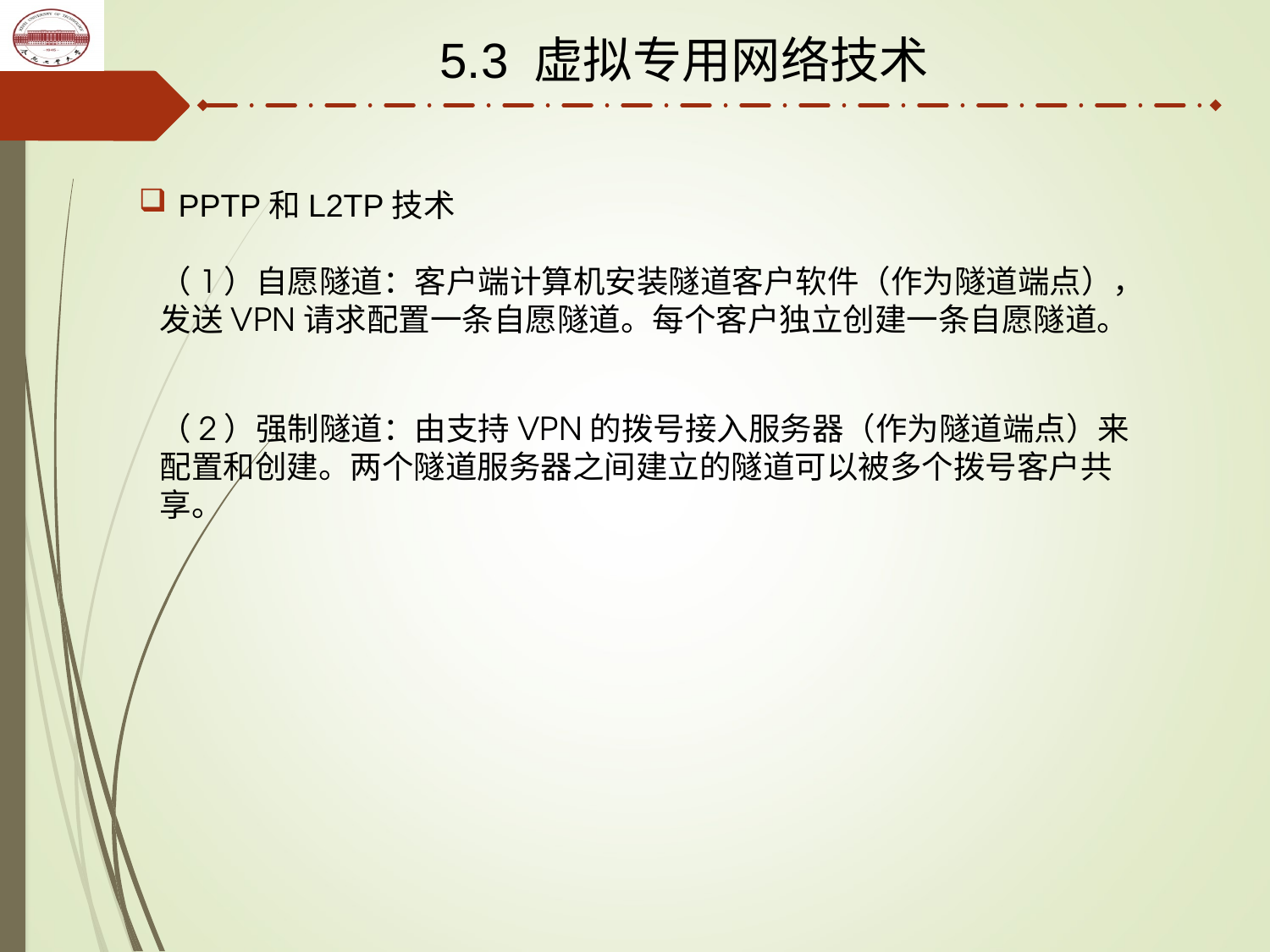

5.3 虚拟专用网络技术
PPTP和L2TP技术
（1）自愿隧道：客户端计算机安装隧道客户软件（作为隧道端点），发送VPN请求配置一条自愿隧道。每个客户独立创建一条自愿隧道。
（2）强制隧道：由支持VPN的拨号接入服务器（作为隧道端点）来配置和创建。两个隧道服务器之间建立的隧道可以被多个拨号客户共享。